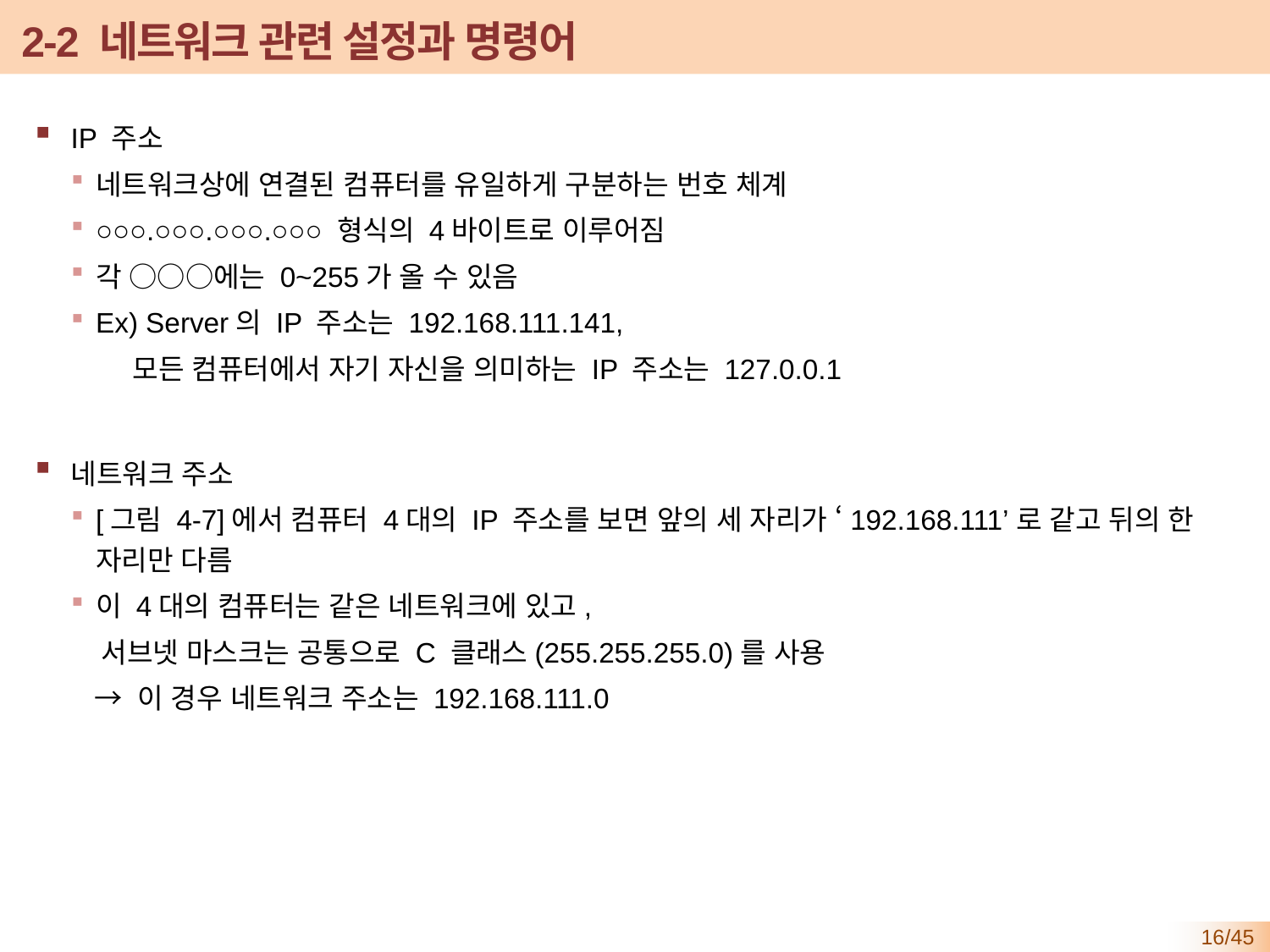

# 2-2 네트워크 관련 설정과 명령어
IP 주소
네트워크상에 연결된 컴퓨터를 유일하게 구분하는 번호 체계
○○○.○○○.○○○.○○○ 형식의 4바이트로 이루어짐
각 ○○○에는 0~255가 올 수 있음
Ex) Server의 IP 주소는 192.168.111.141,
       모든 컴퓨터에서 자기 자신을 의미하는 IP 주소는 127.0.0.1

네트워크 주소
[그림 4-7]에서 컴퓨터 4대의 IP 주소를 보면 앞의 세 자리가 ‘192.168.111’로 같고 뒤의 한 자리만 다름
이 4대의 컴퓨터는 같은 네트워크에 있고,
   서브넷 마스크는 공통으로 C 클래스(255.255.255.0)를 사용
   → 이 경우 네트워크 주소는 192.168.111.0